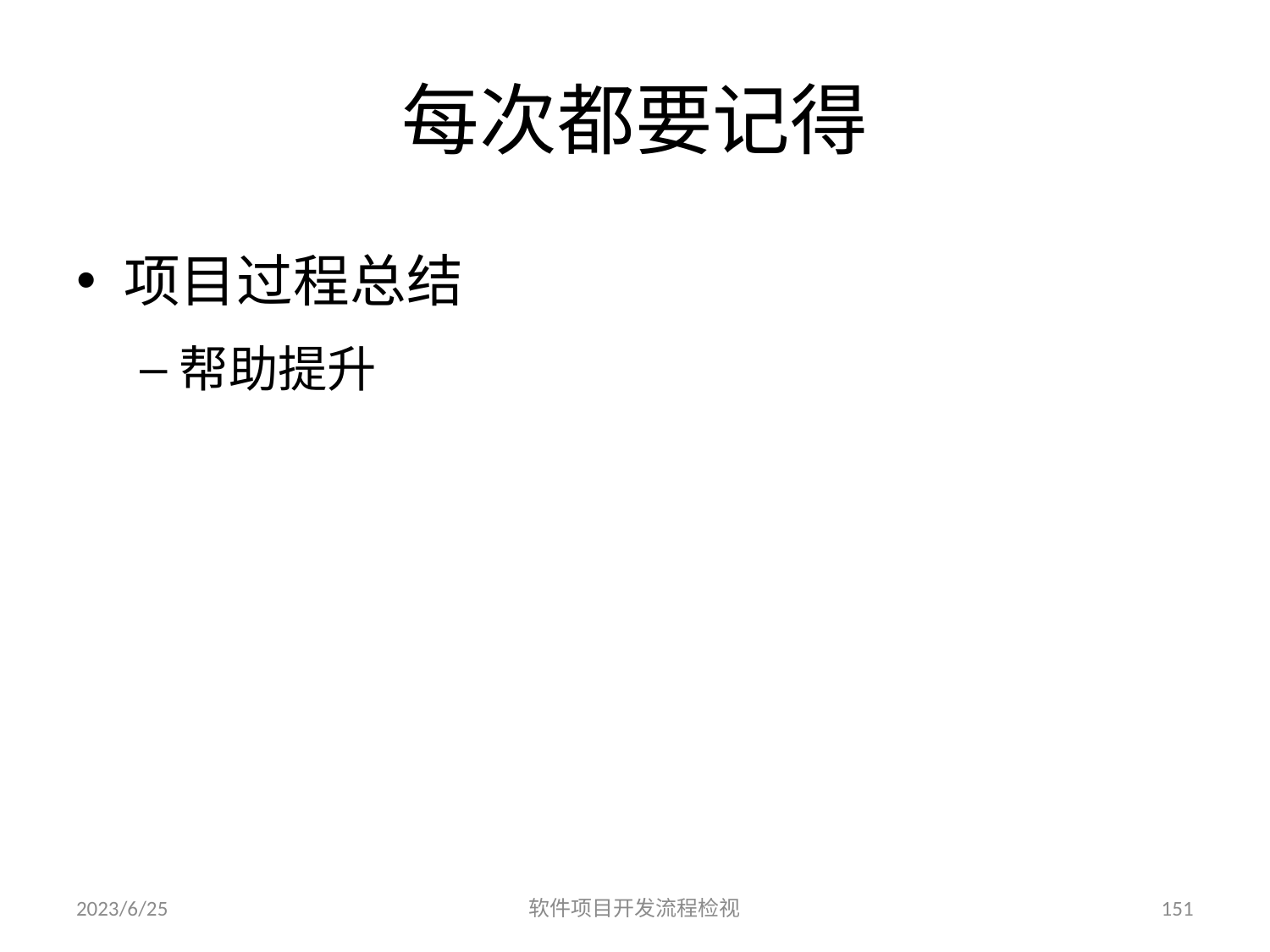

# 每次都要记得
项目过程总结
帮助提升
2023/6/25
软件项目开发流程检视
151